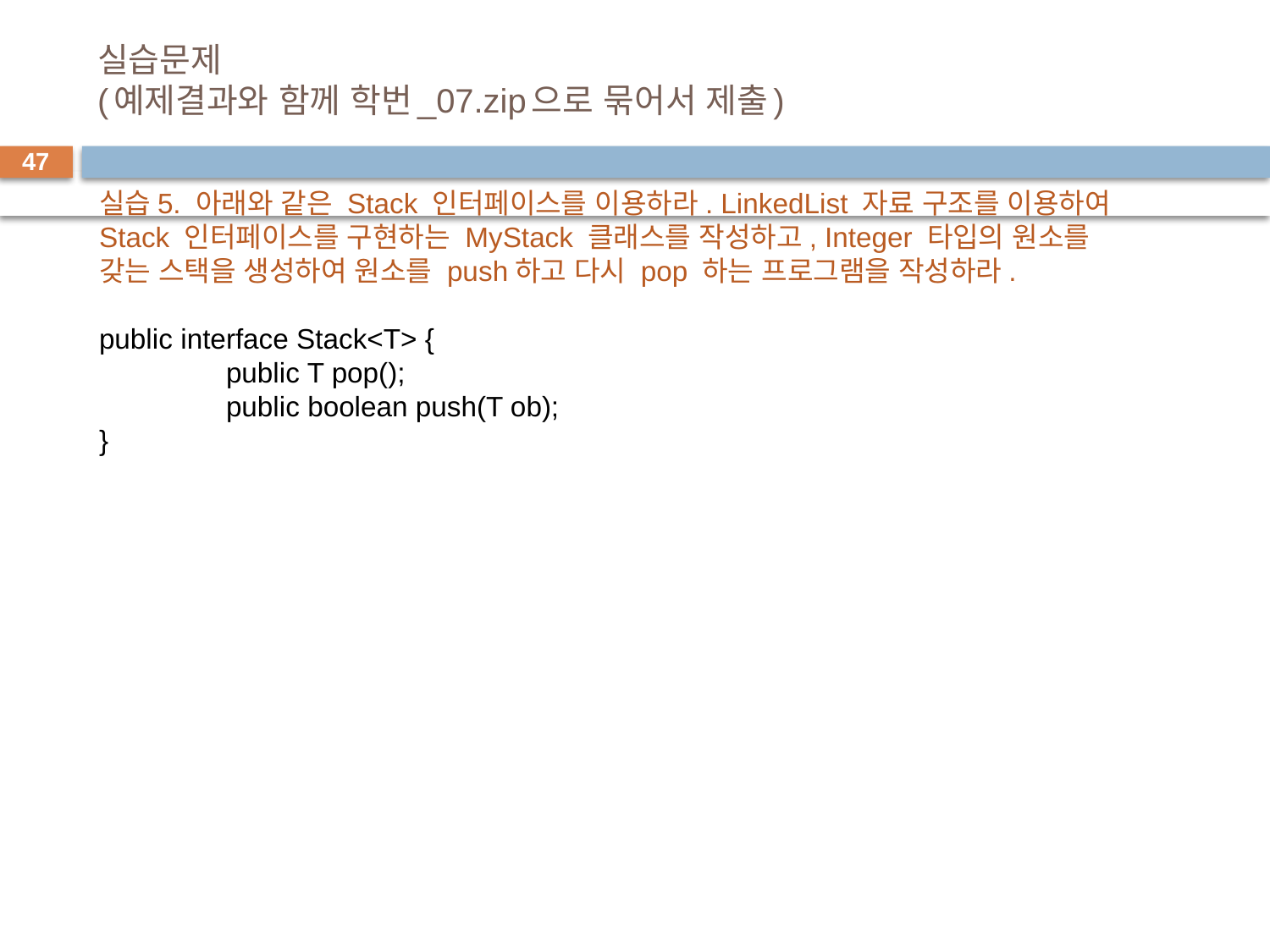

# 실습문제 (예제결과와 함께 학번_07.zip으로 묶어서 제출)
47
실습5. 아래와 같은 Stack 인터페이스를 이용하라. LinkedList 자료 구조를 이용하여 Stack 인터페이스를 구현하는 MyStack 클래스를 작성하고, Integer 타입의 원소를 갖는 스택을 생성하여 원소를 push하고 다시 pop 하는 프로그램을 작성하라.

public interface Stack<T> {
	public T pop();
	public boolean push(T ob);
}